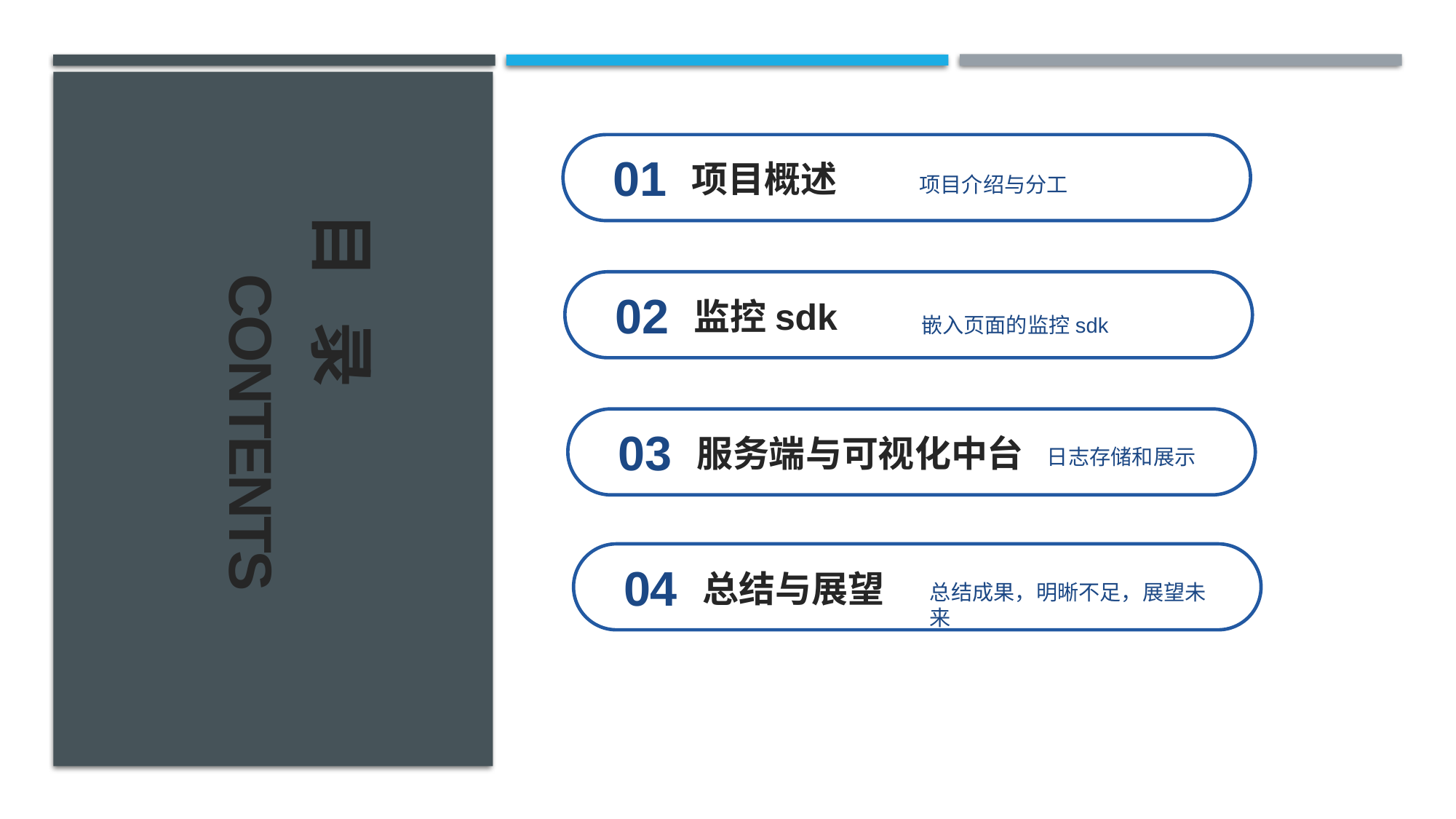

01
项目概述
项目介绍与分工
目 录
CONTENTS

02
监控sdk
嵌入页面的监控sdk

03
服务端与可视化中台
日志存储和展示

04
总结与展望
总结成果，明晰不足，展望未来